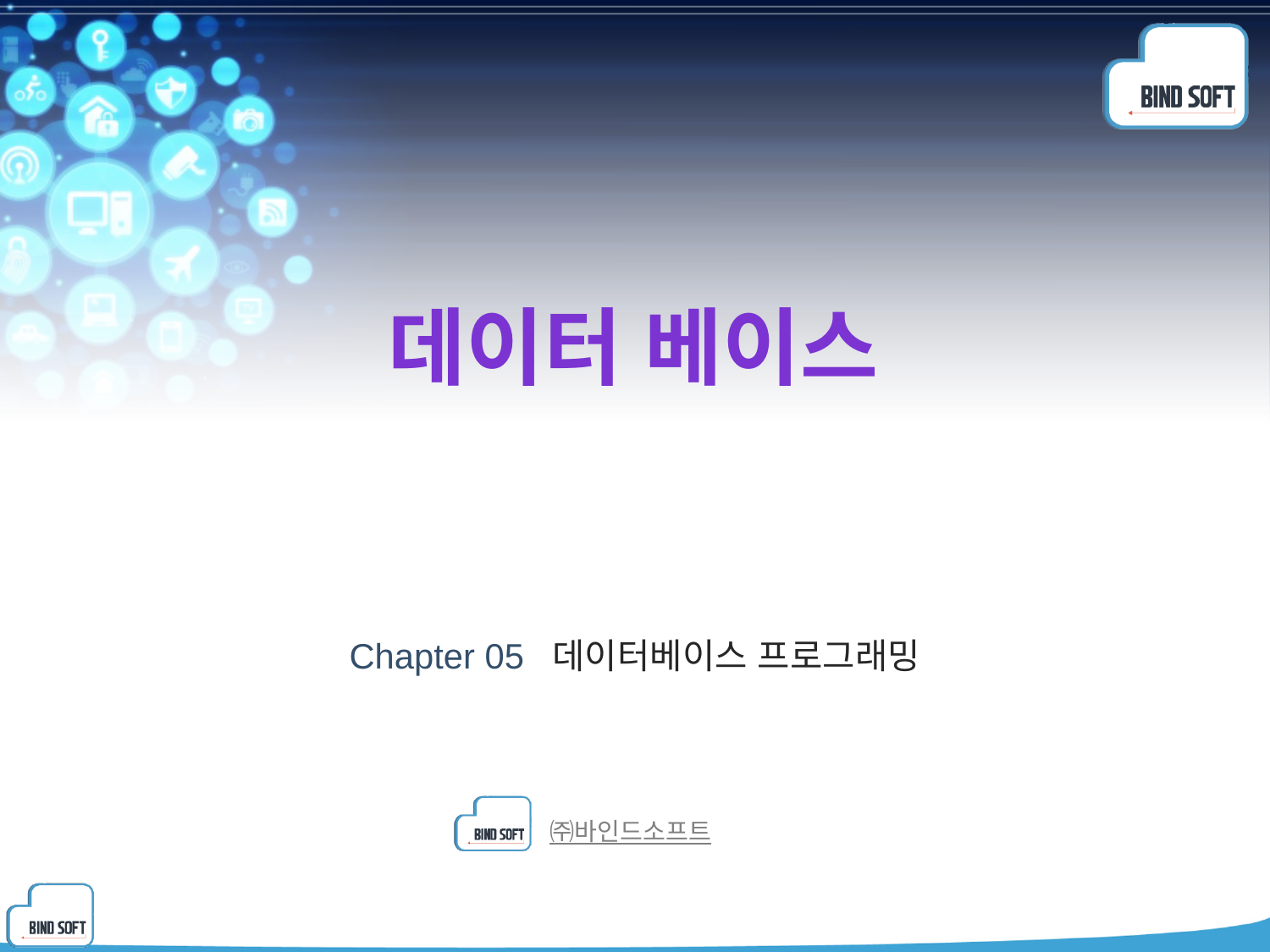

# 데이터 베이스
Chapter 05  데이터베이스 프로그래밍